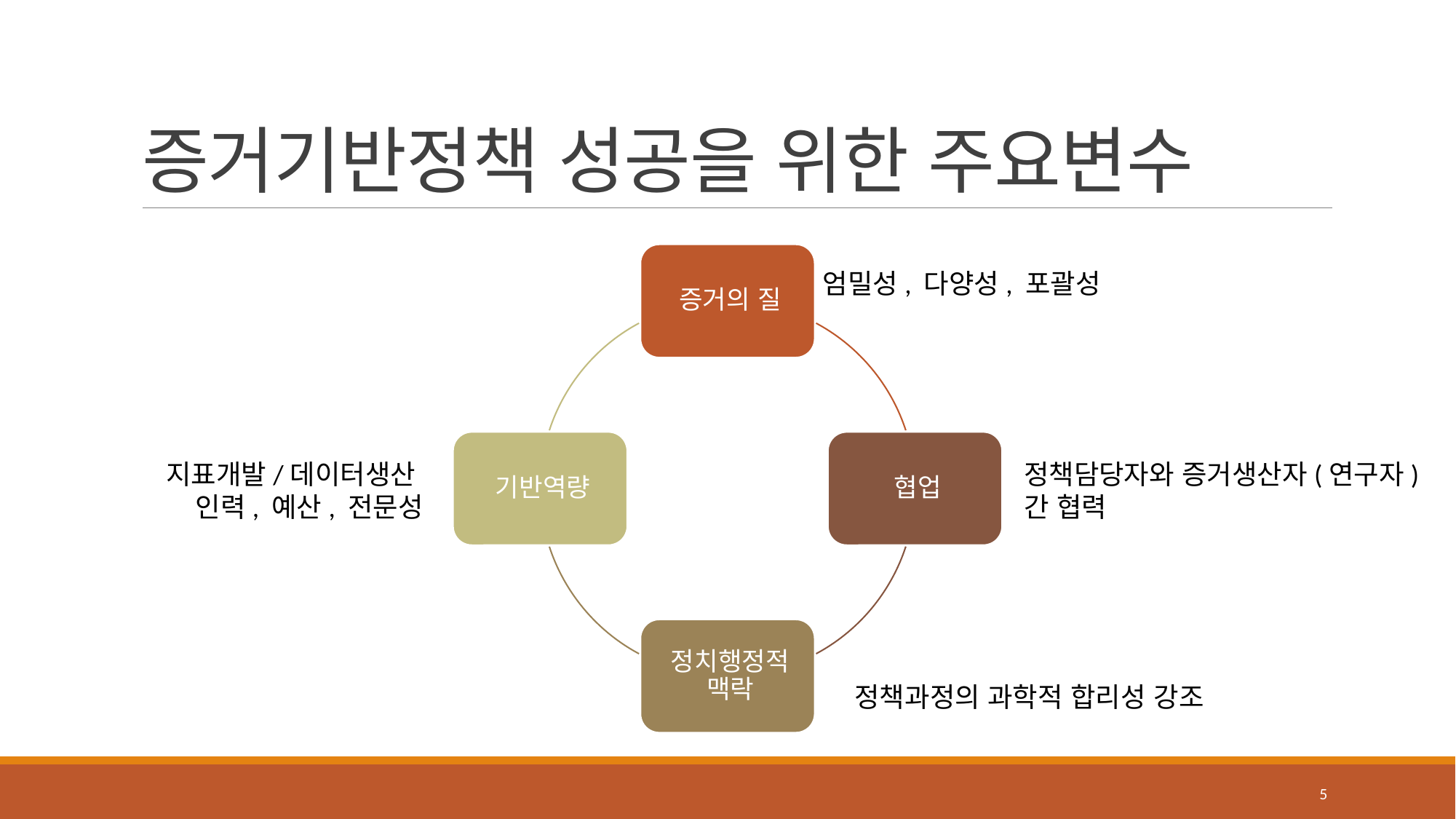

# 증거기반정책 성공을 위한 주요변수
증거의 질
협업
정치행정적 맥락
기반역량
엄밀성, 다양성, 포괄성
지표개발/데이터생산
인력, 예산, 전문성
정책담당자와 증거생산자(연구자)
간 협력
정책과정의 과학적 합리성 강조
5